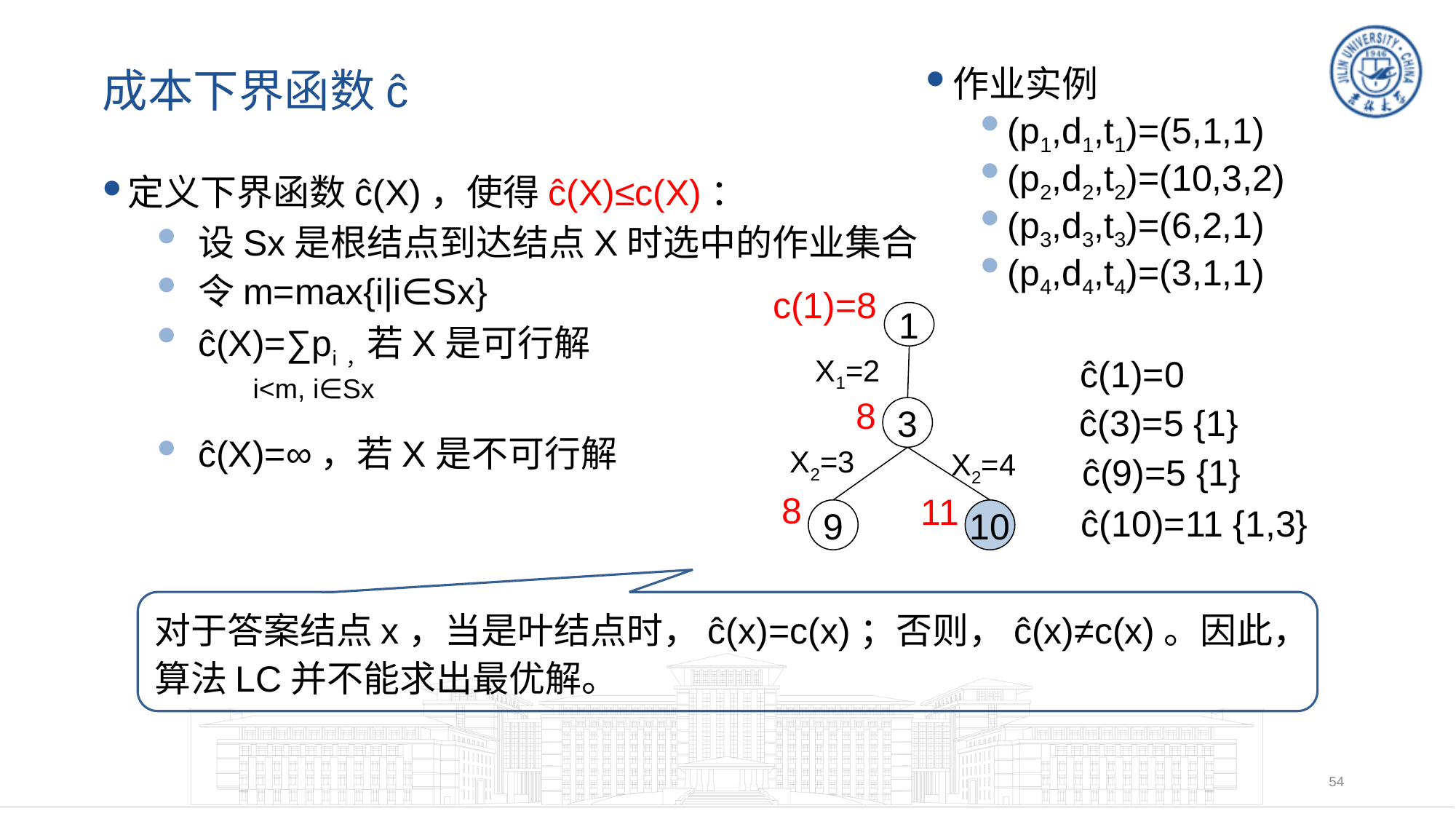

# 成本下界函数ĉ
作业实例
(p1,d1,t1)=(5,1,1)
(p2,d2,t2)=(10,3,2)
(p3,d3,t3)=(6,2,1)
(p4,d4,t4)=(3,1,1)
定义下界函数ĉ(X)，使得ĉ(X)≤c(X)：
设Sx是根结点到达结点X时选中的作业集合
令m=max{i|i∈Sx}
ĉ(X)=∑pi，若X是可行解

ĉ(X)=∞，若X是不可行解

c(1)=8
1
X1=2
3
X2=4
10
 ĉ(1)=0
i<m, i∈Sx
8
ĉ(3)=5 {1}
X2=3
ĉ(9)=5 {1}
8
11
ĉ(10)=11 {1,3}
9
对于答案结点x，当是叶结点时，ĉ(x)=c(x)；否则，ĉ(x)≠c(x)。因此，算法LC并不能求出最优解。
54